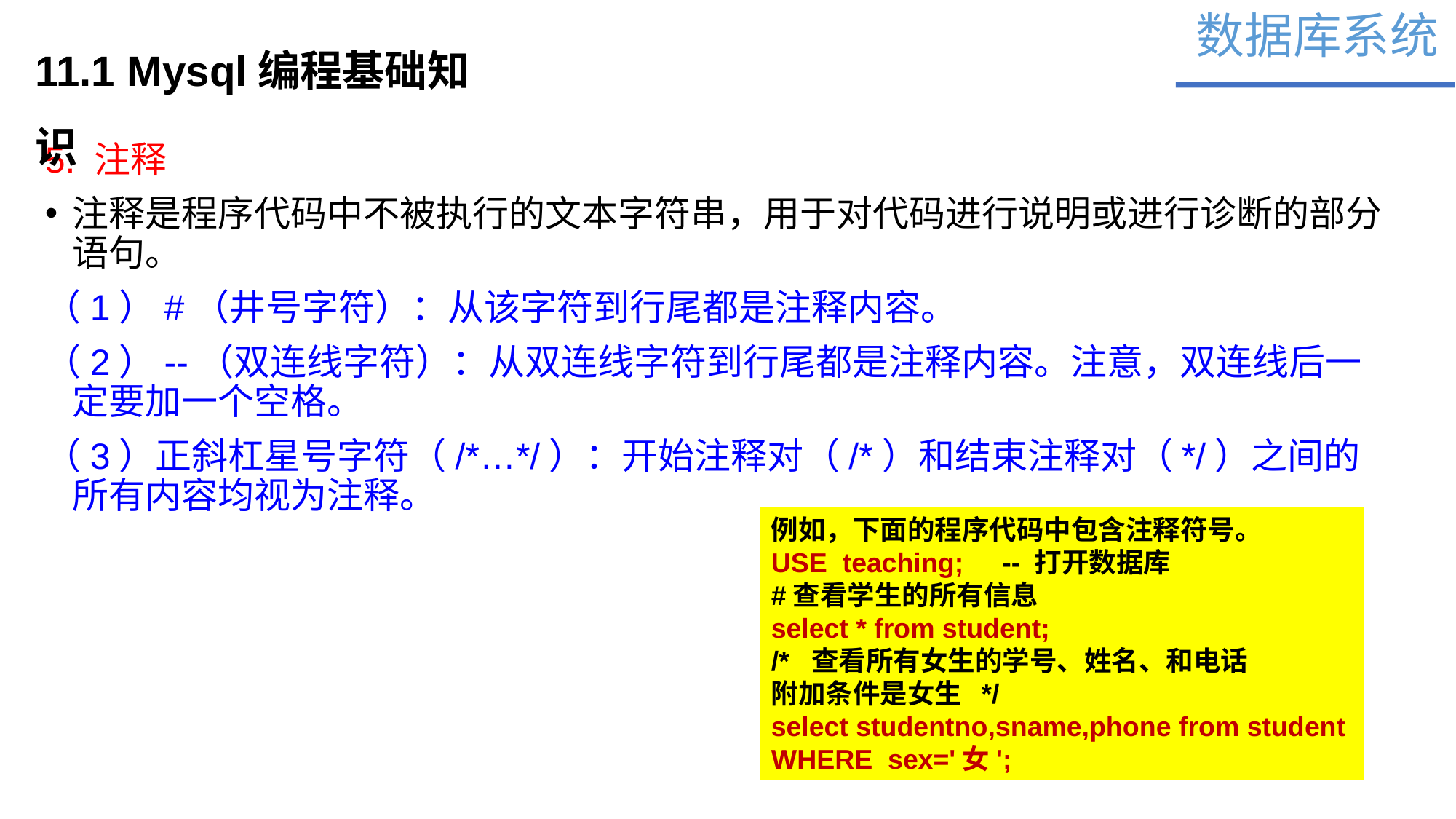

数据库系统
11.1 Mysql编程基础知识

5. 注释
注释是程序代码中不被执行的文本字符串，用于对代码进行说明或进行诊断的部分语句。
（1）#（井号字符）：从该字符到行尾都是注释内容。
（2）--（双连线字符）：从双连线字符到行尾都是注释内容。注意，双连线后一定要加一个空格。
（3）正斜杠星号字符（/*…*/）：开始注释对（/*）和结束注释对（*/）之间的所有内容均视为注释。
例如，下面的程序代码中包含注释符号。
USE  teaching;     -- 打开数据库
#查看学生的所有信息
select * from student;
/*  查看所有女生的学号、姓名、和电话
附加条件是女生  */
select studentno,sname,phone from student
WHERE  sex='女';